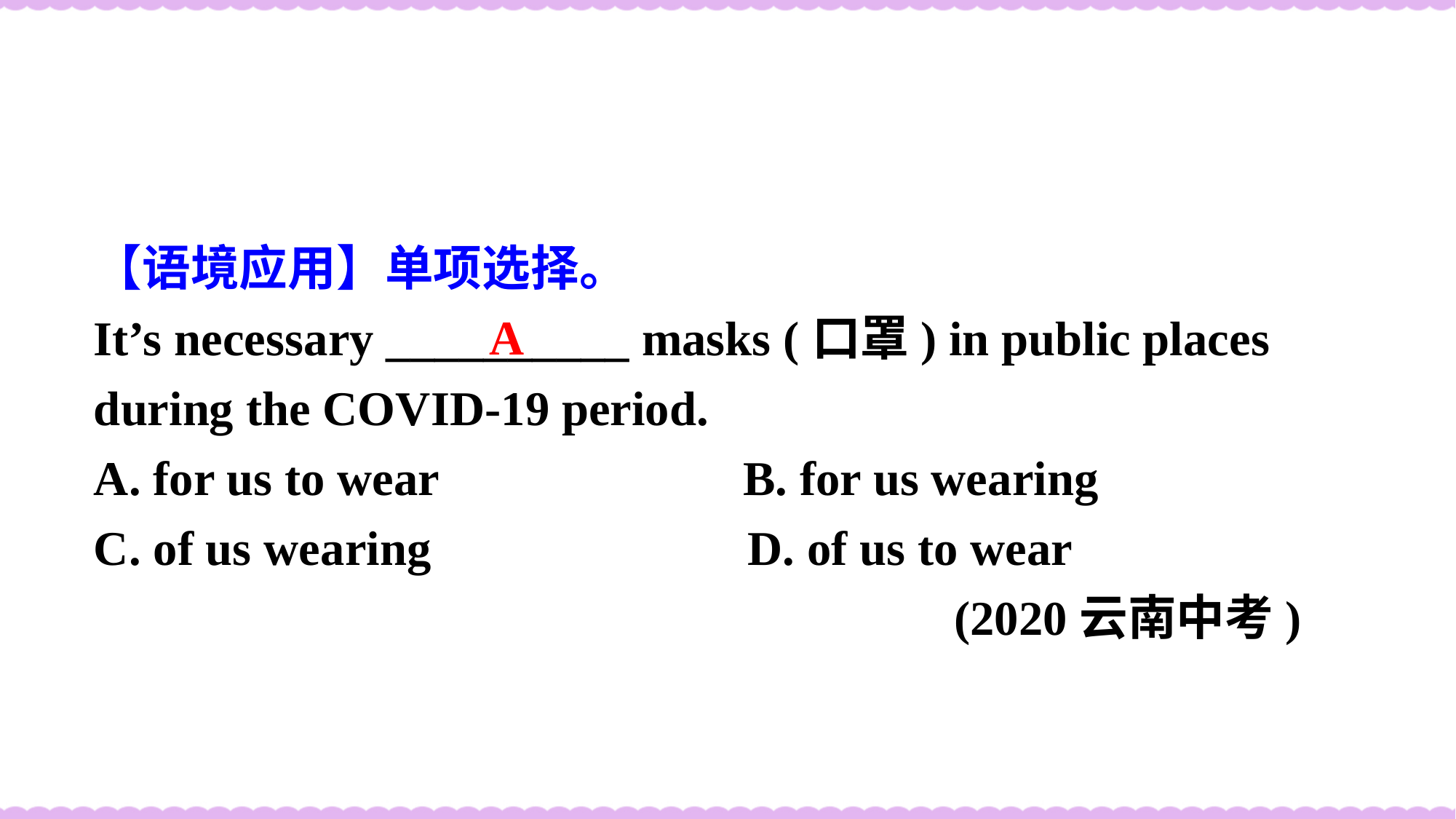

【语境应用】单项选择。
It’s necessary __________ masks (口罩) in public places during the COVID-19 period.
A. for us to wear                         B. for us wearing
C. of us wearing                          D. of us to wear
(2020云南中考)
A